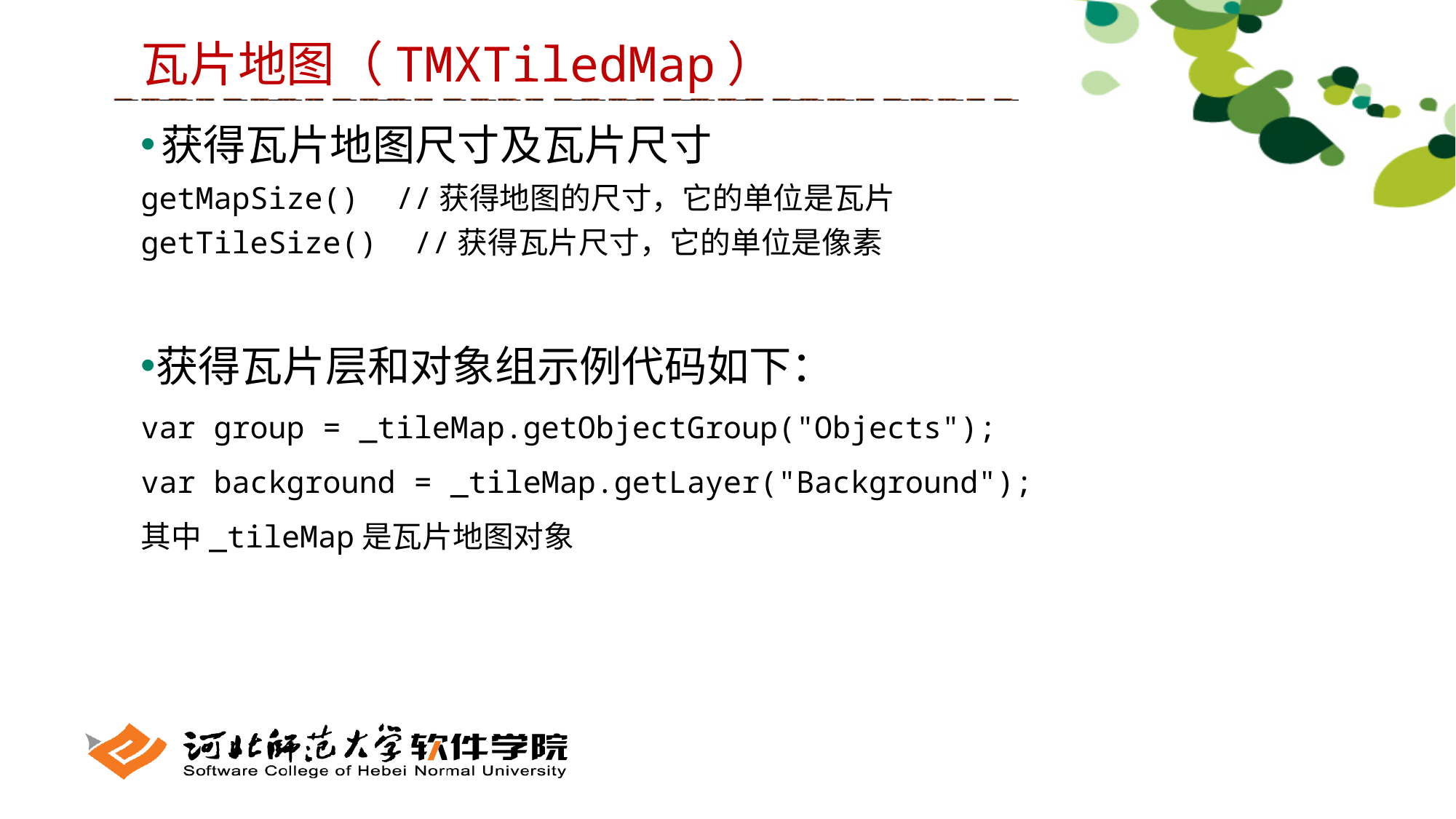

瓦片地图（TMXTiledMap）
获得瓦片地图尺寸及瓦片尺寸
getMapSize()  //获得地图的尺寸，它的单位是瓦片
getTileSize()  //获得瓦片尺寸，它的单位是像素

获得瓦片层和对象组示例代码如下：
var group = _tileMap.getObjectGroup("Objects");
var background = _tileMap.getLayer("Background");
其中_tileMap是瓦片地图对象